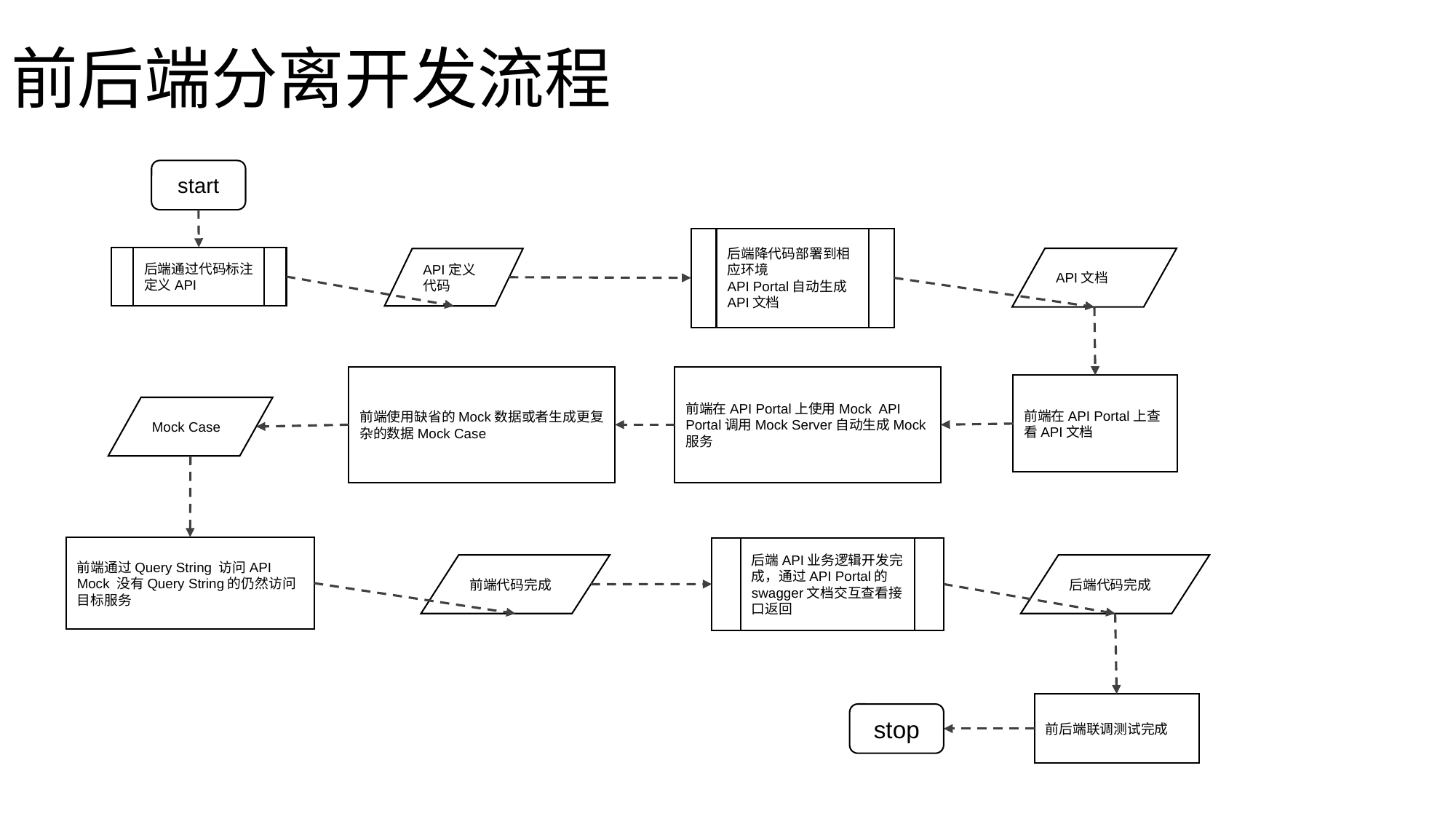

# 前后端分离开发流程
start
后端降代码部署到相应环境
API Portal自动生成API文档
后端通过代码标注定义API
API文档
API定义代码
前端在API Portal上使用Mock  API Portal调用Mock Server自动生成Mock服务
前端使用缺省的Mock数据或者生成更复杂的数据Mock Case
前端在API Portal上查看API文档
Mock Case
前端通过Query String 访问API Mock 没有Query String的仍然访问目标服务
后端API业务逻辑开发完成，通过API Portal的swagger文档交互查看接口返回
前端代码完成
后端代码完成
前后端联调测试完成
stop